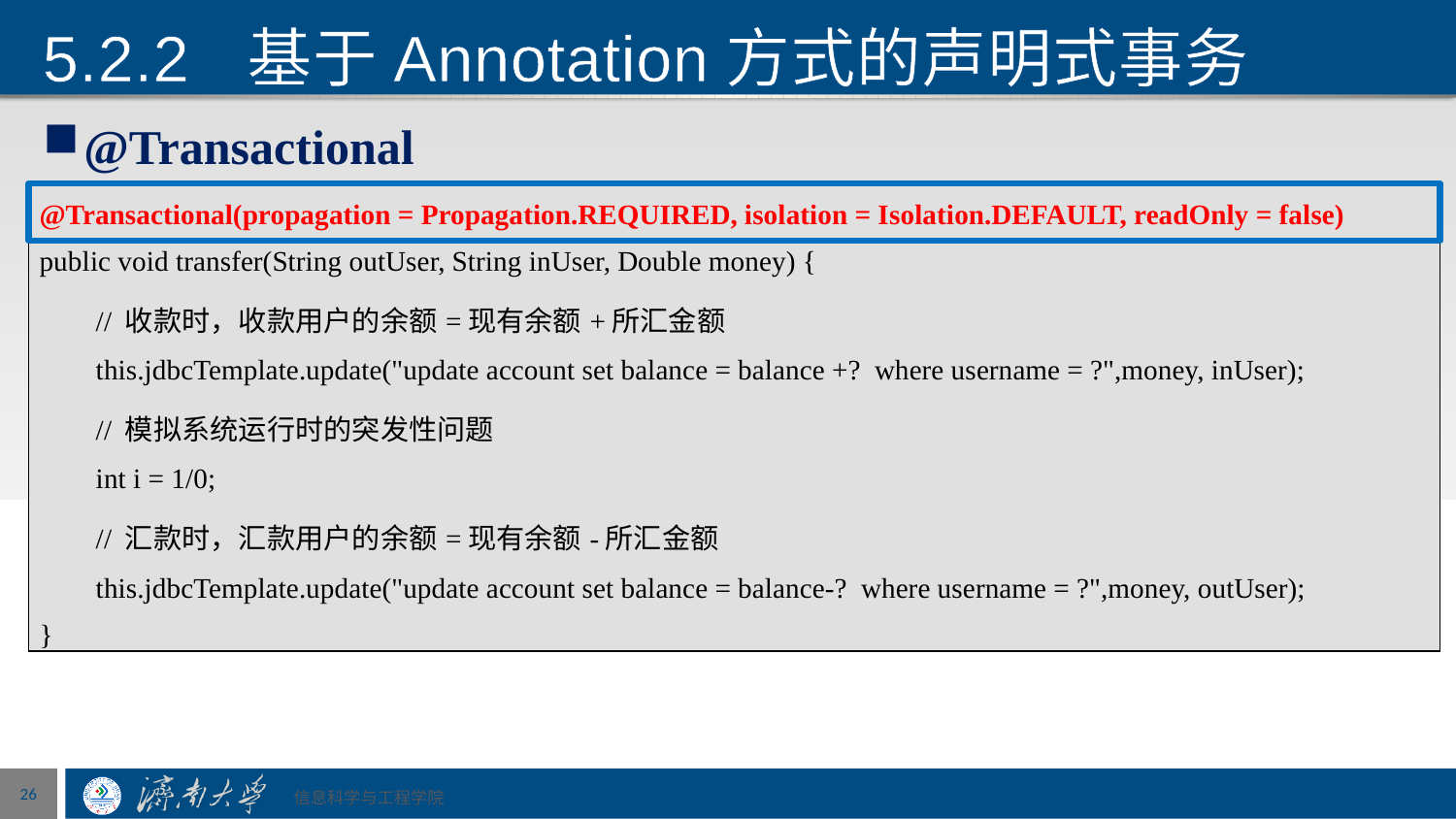

# 5.2.2  基于Annotation方式的声明式事务
@Transactional
| @Transactional(propagation = Propagation.REQUIRED, isolation = Isolation.DEFAULT, readOnly = false) public void transfer(String outUser, String inUser, Double money) { // 收款时，收款用户的余额=现有余额+所汇金额 this.jdbcTemplate.update("update account set balance = balance +? where username = ?",money, inUser); // 模拟系统运行时的突发性问题 int i = 1/0; // 汇款时，汇款用户的余额=现有余额-所汇金额 this.jdbcTemplate.update("update account set balance = balance-? where username = ?",money, outUser); } |
| --- |